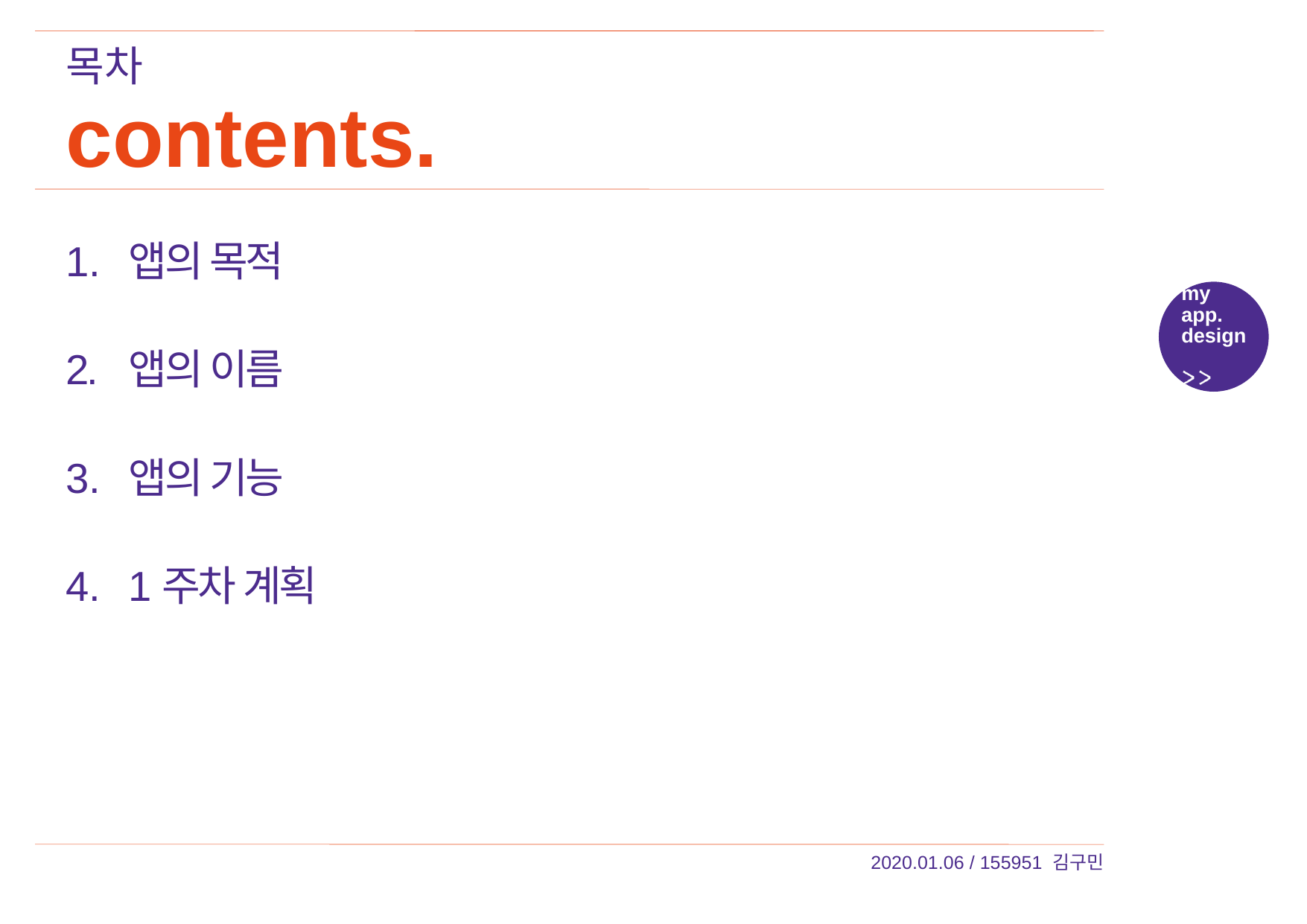

목차
contents.
앱의 목적

2.	앱의 이름

앱의 기능

1주차 계획
my
app.
design
2020.01.06 / 155951 김구민